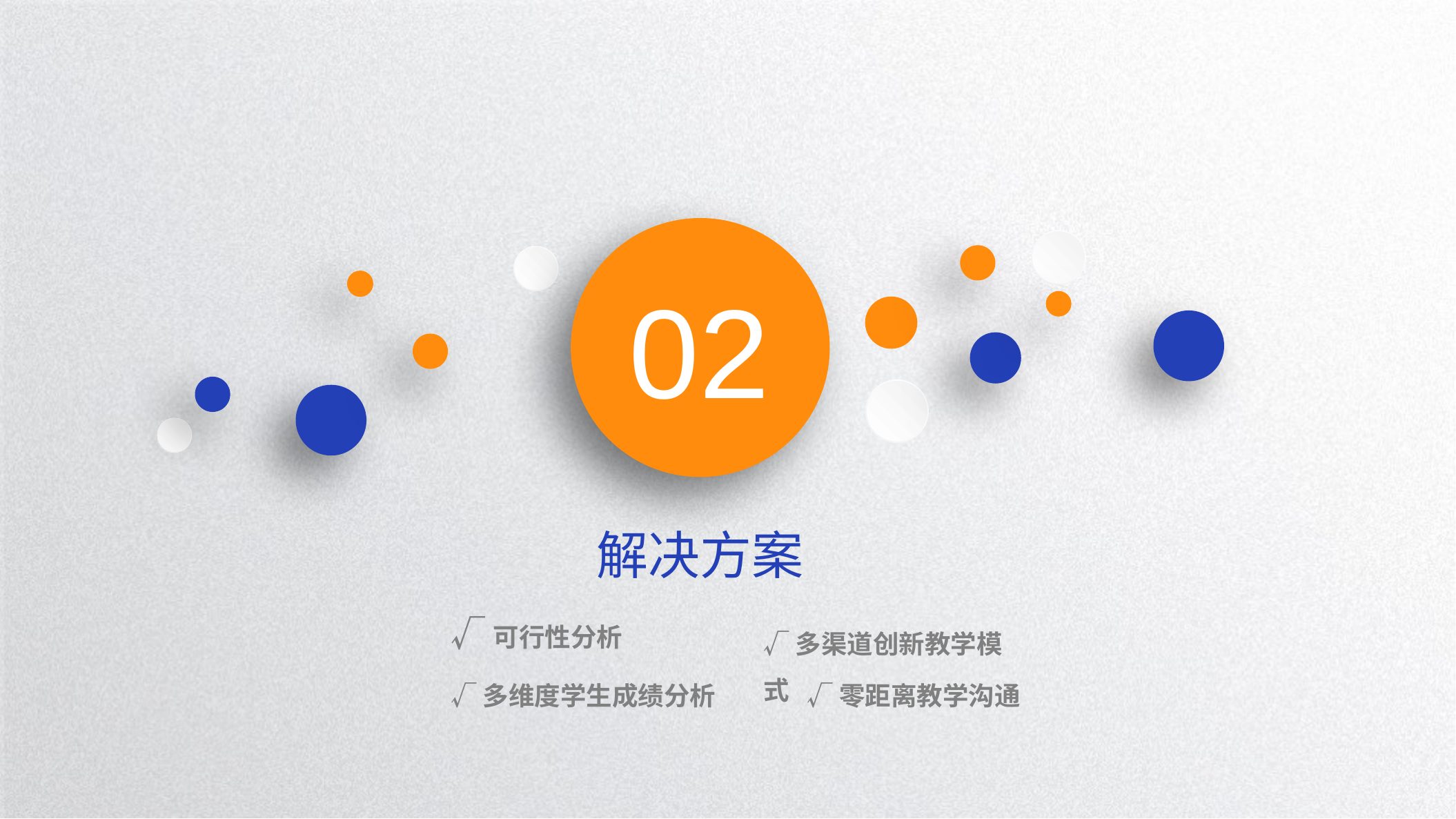

02

解决方案
√可行性分析
√多渠道创新教学模式
√零距离教学沟通
√多维度学生成绩分析